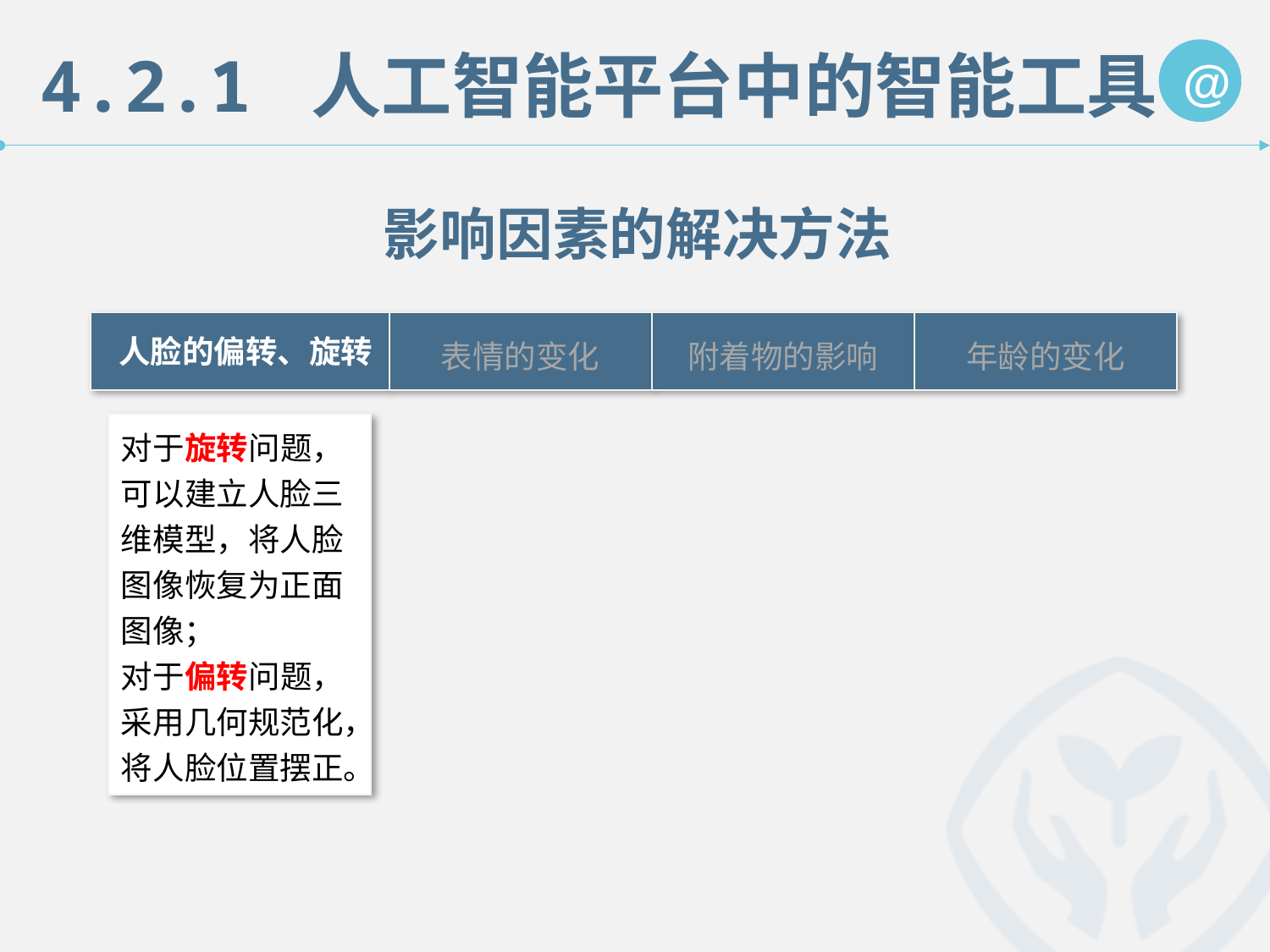

4.2.1 人工智能平台中的智能工具
@
影响因素的解决方法

人脸的偏转、旋转
表情的变化
附着物的影响
年龄的变化

对于旋转问题，可以建立人脸三维模型，将人脸图像恢复为正面图像；
对于偏转问题，采用几何规范化，将人脸位置摆正。